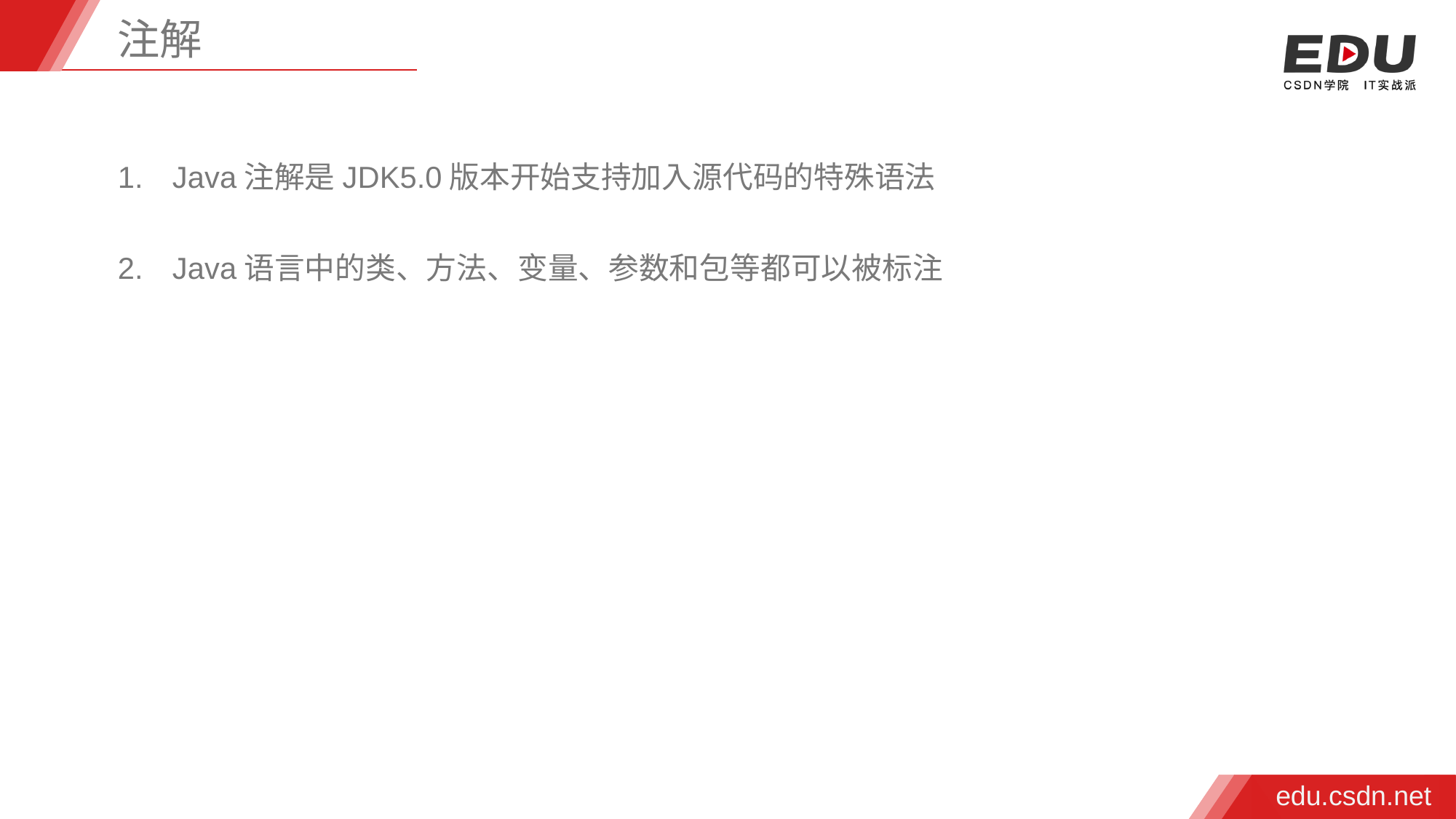

注解
Java注解是JDK5.0版本开始支持加入源代码的特殊语法
Java语言中的类、方法、变量、参数和包等都可以被标注
edu.csdn.net